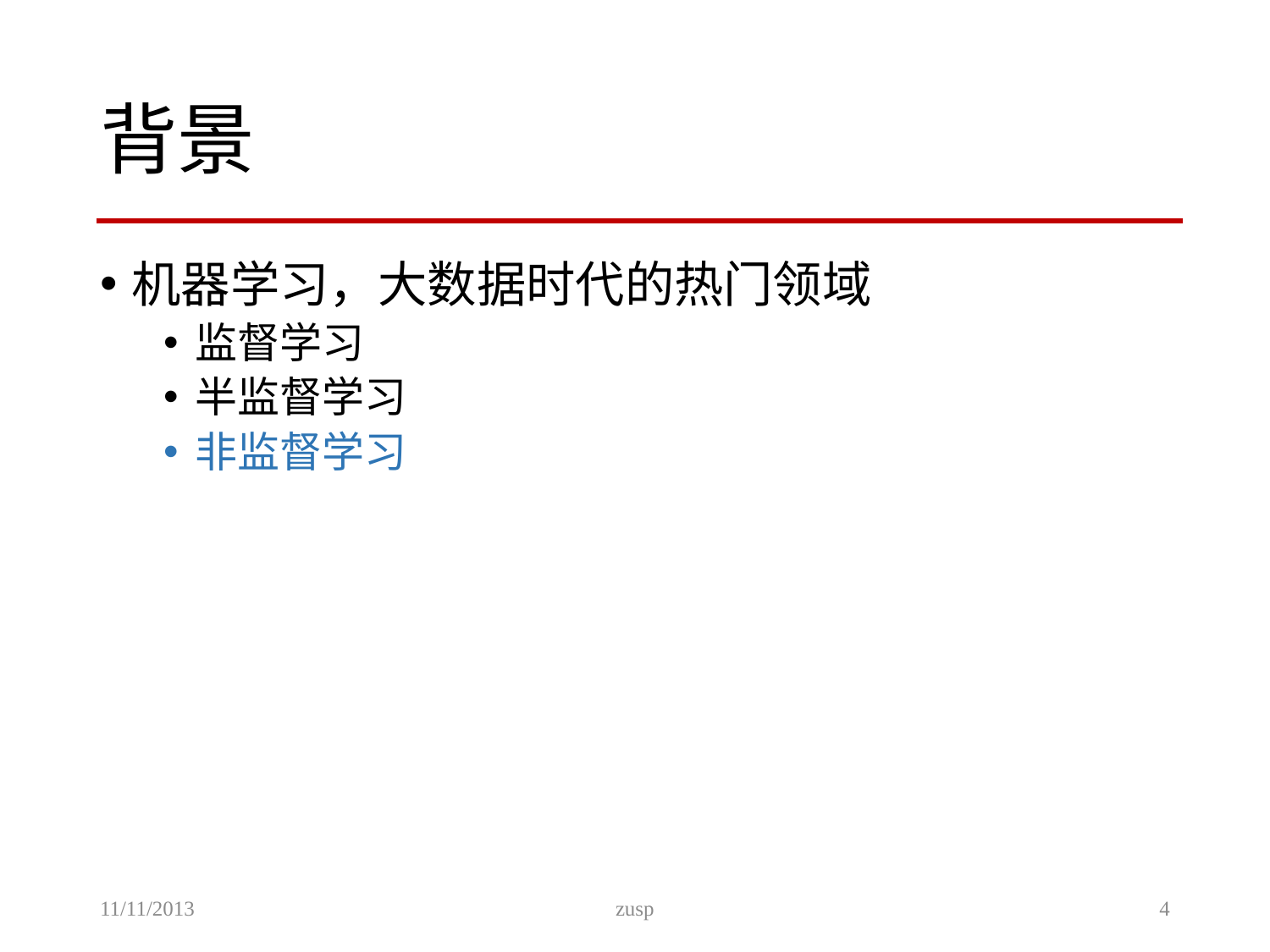

# 背景
机器学习，大数据时代的热门领域
监督学习
半监督学习
非监督学习
11/11/2013
zusp
4